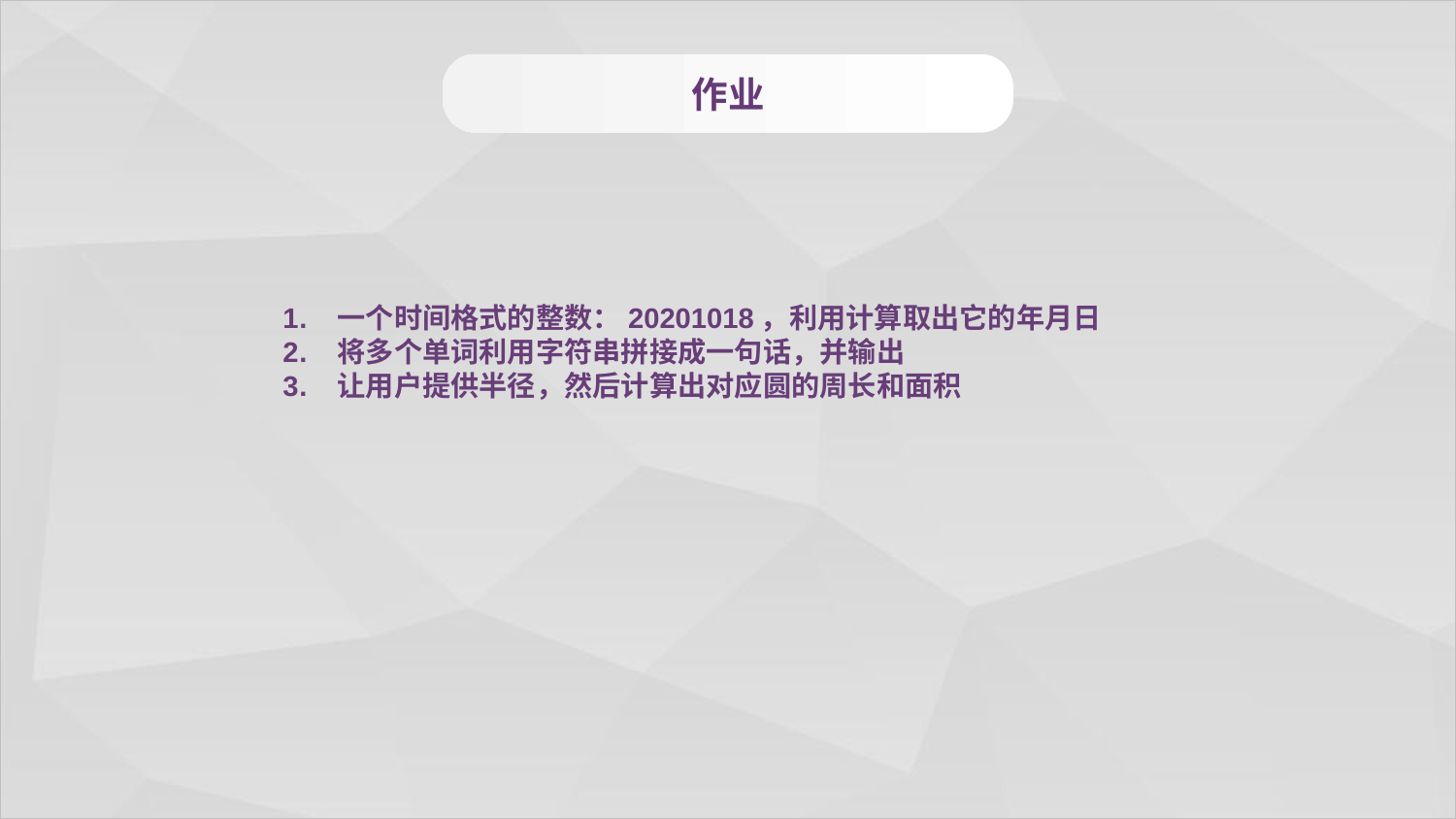

作业
一个时间格式的整数：20201018，利用计算取出它的年月日
将多个单词利用字符串拼接成一句话，并输出
让用户提供半径，然后计算出对应圆的周长和面积